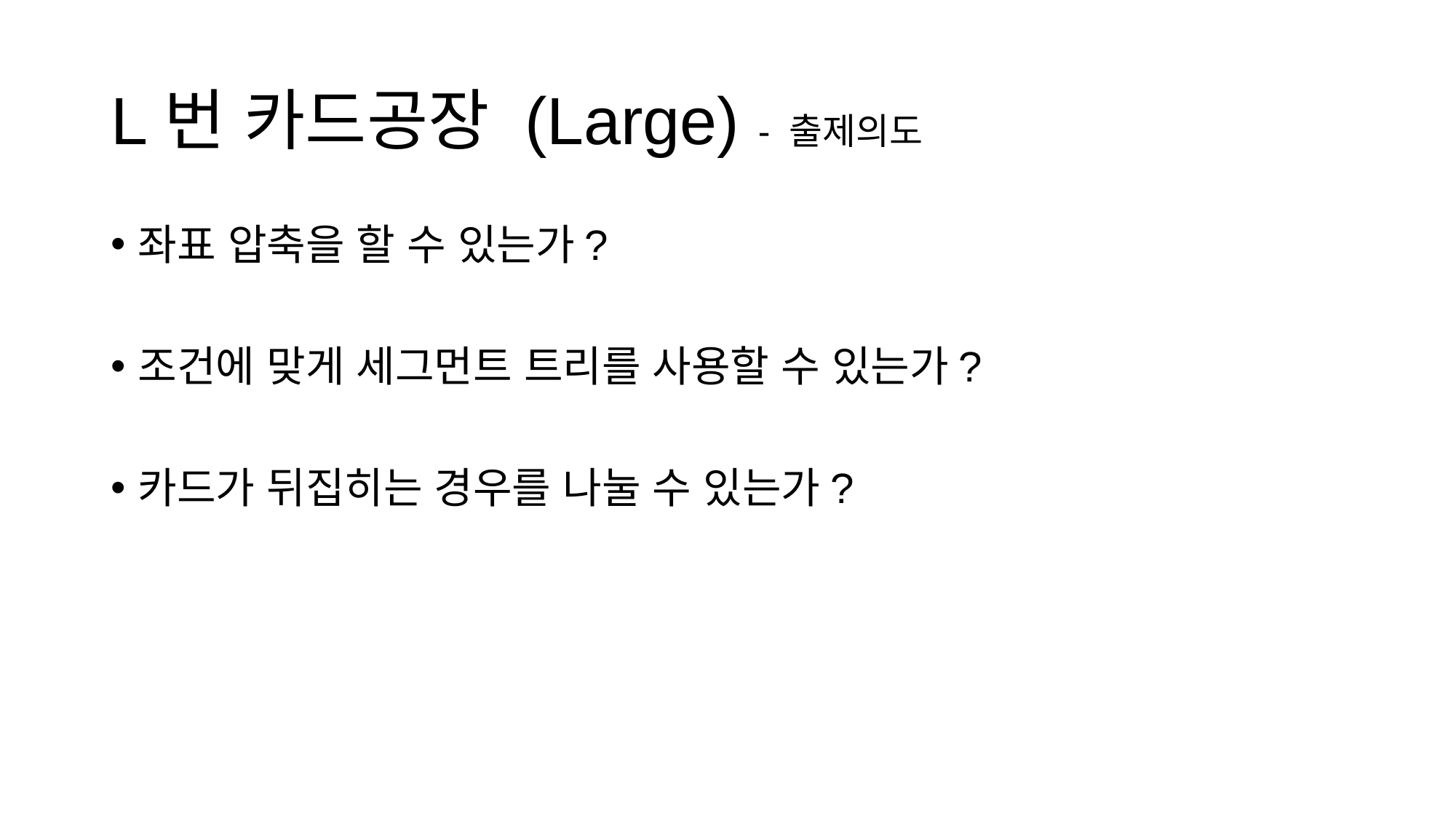

# L번 카드공장 (Large) - 출제의도
좌표 압축을 할 수 있는가?

조건에 맞게 세그먼트 트리를 사용할 수 있는가?

카드가 뒤집히는 경우를 나눌 수 있는가?